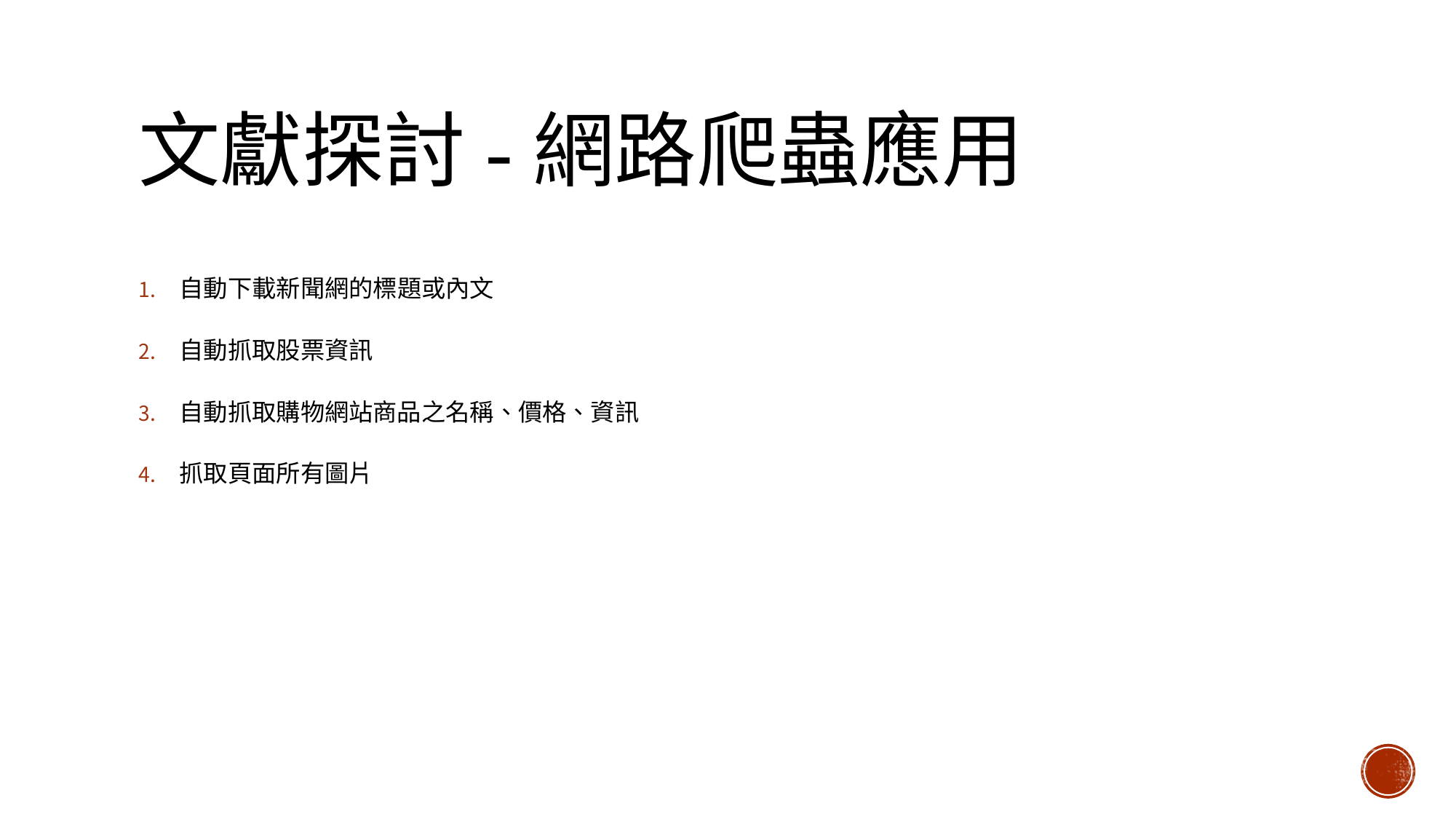

# 文獻探討-網路爬蟲應用
自動下載新聞網的標題或內文
自動抓取股票資訊
自動抓取購物網站商品之名稱、價格、資訊
抓取頁面所有圖片